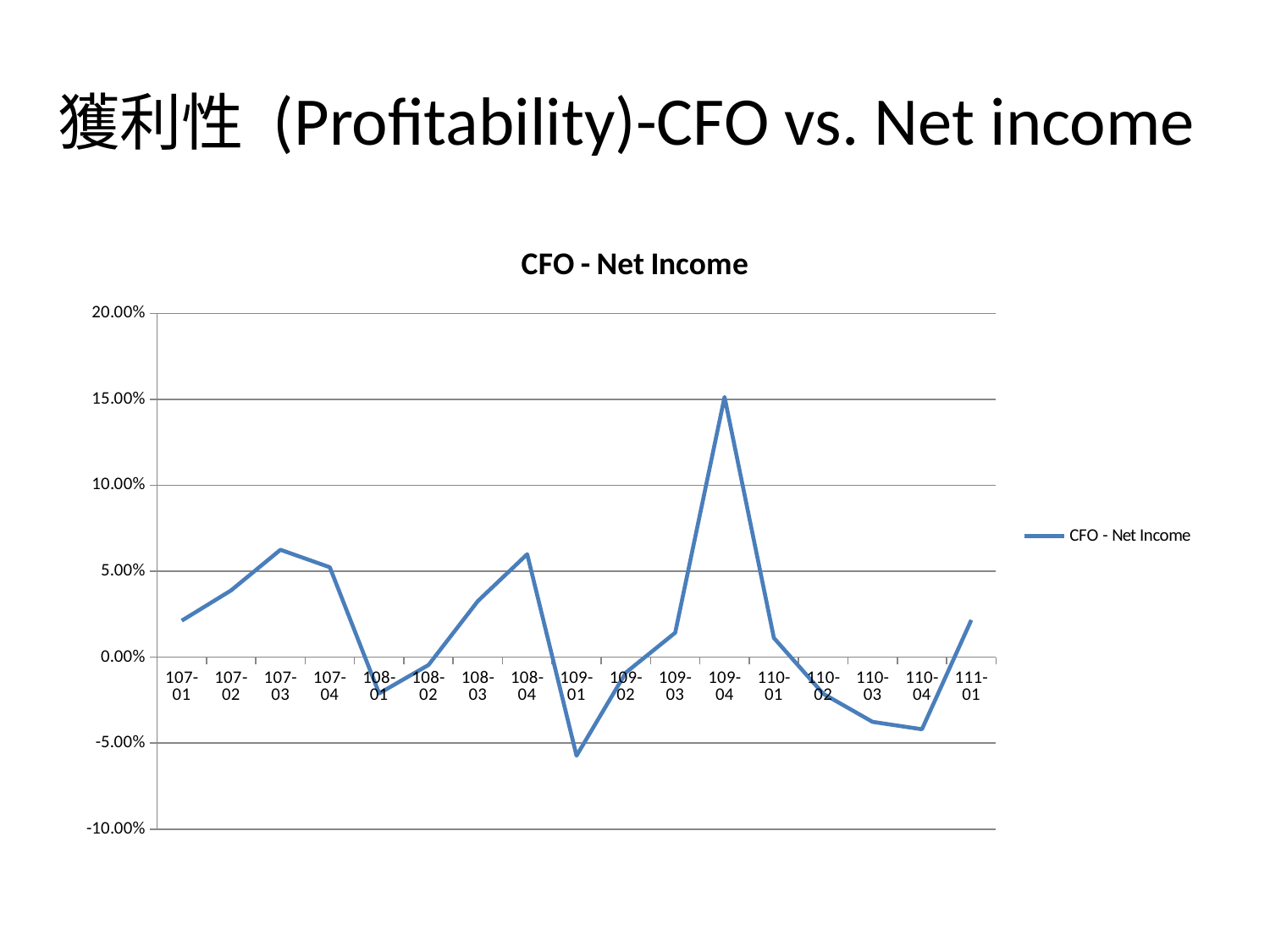

# 獲利性 (Profitability)-CFO vs. Net income

### Chart:

| Category | CFO - Net Income |
|---|---|
| 107-01 | 0.021242220239317103 |
| 107-02 | 0.038855973960778084 |
| 107-03 | 0.062487749669636265 |
| 107-04 | 0.0523240077811703 |
| 108-01 | -0.02103665106689097 |
| 108-02 | -0.004518102206164051 |
| 108-03 | 0.03263767442852897 |
| 108-04 | 0.05991074861872863 |
| 109-01 | -0.057296422579017604 |
| 109-02 | -0.008915831209209435 |
| 109-03 | 0.014239182435096623 |
| 109-04 | 0.15137197659024088 |
| 110-01 | 0.011192819396012289 |
| 110-02 | -0.02127416702930163 |
| 110-03 | -0.037618256217425296 |
| 110-04 | -0.041920753211264296 |
| 111-01 | 0.021634200777945686 |